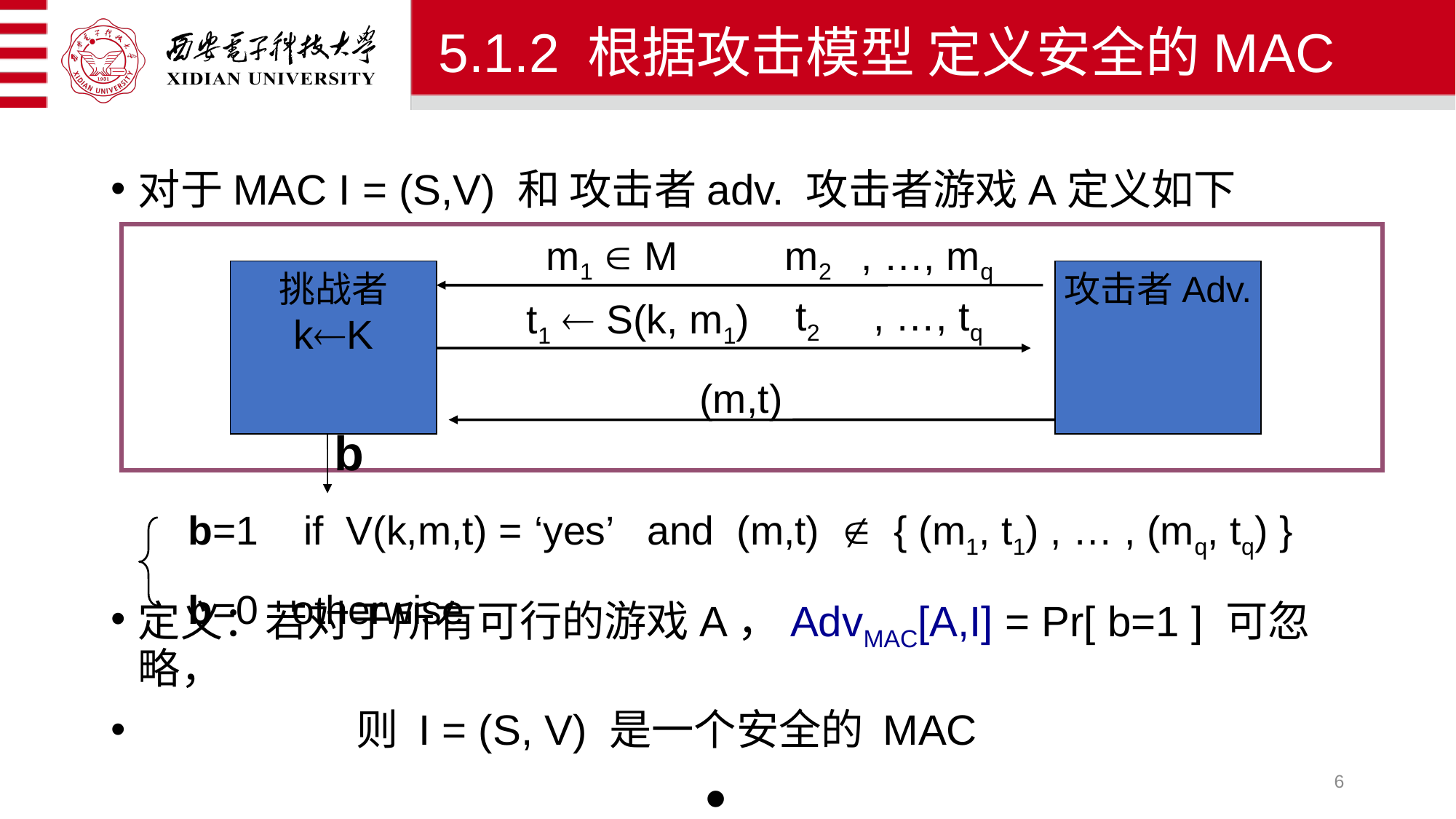

# 5.1.2 根据攻击模型 定义安全的MAC
对于MAC I = (S,V) 和 攻击者adv. 攻击者游戏A定义如下

定义：若对于所有可行的游戏A，AdvMAC[A,I] = Pr[ b=1 ] 可忽略，
		则 I = (S, V) 是一个安全的 MAC

m2
, …, mq
m1 ∈ M

挑战者
攻击者Adv.
t2
, …, tq
t1 ← S(k, m1)

k←K
(m,t)

b

b=1    if  V(k,m,t) = ‘yes’   and  (m,t)  ∉  { (m1, t1) , … , (mq, tq) }
b=0   otherwise

6